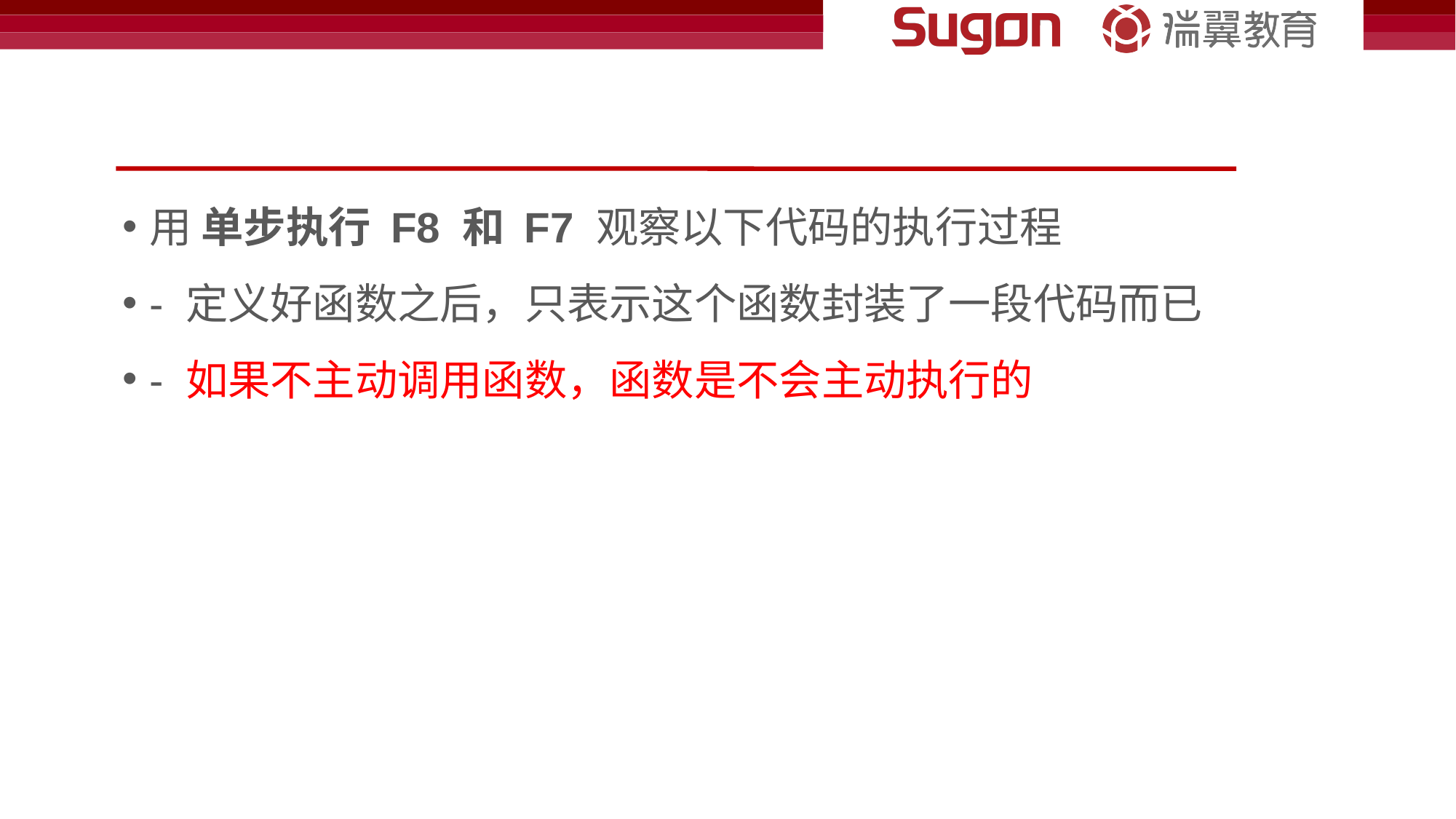

#
用 单步执行 F8 和 F7 观察以下代码的执行过程
- 定义好函数之后，只表示这个函数封装了一段代码而已
- 如果不主动调用函数，函数是不会主动执行的